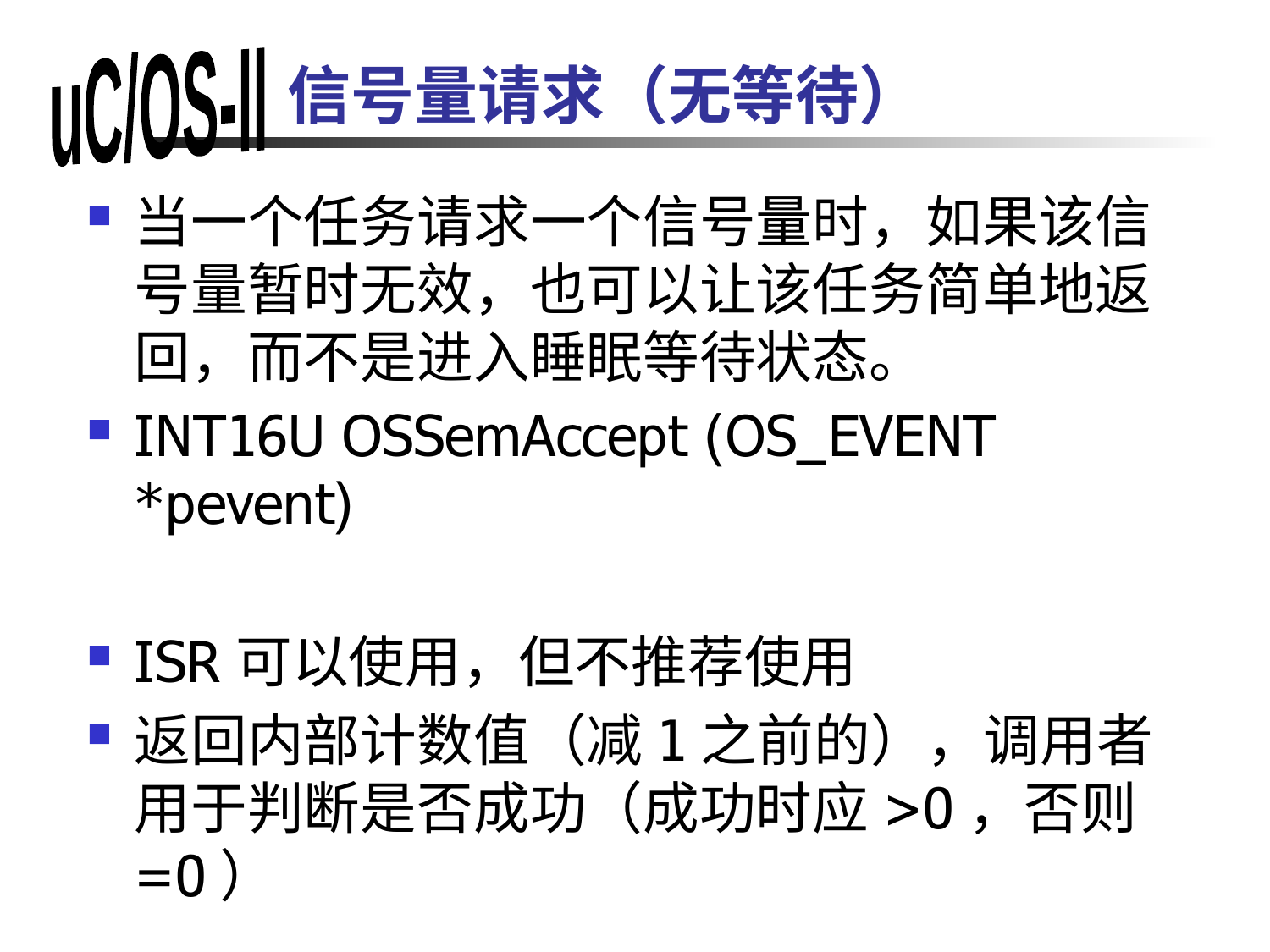

# 信号量请求（无等待）
当一个任务请求一个信号量时，如果该信号量暂时无效，也可以让该任务简单地返回，而不是进入睡眠等待状态。
INT16U OSSemAccept (OS_EVENT *pevent)

ISR可以使用，但不推荐使用
返回内部计数值（减1之前的），调用者用于判断是否成功（成功时应>0，否则=0）